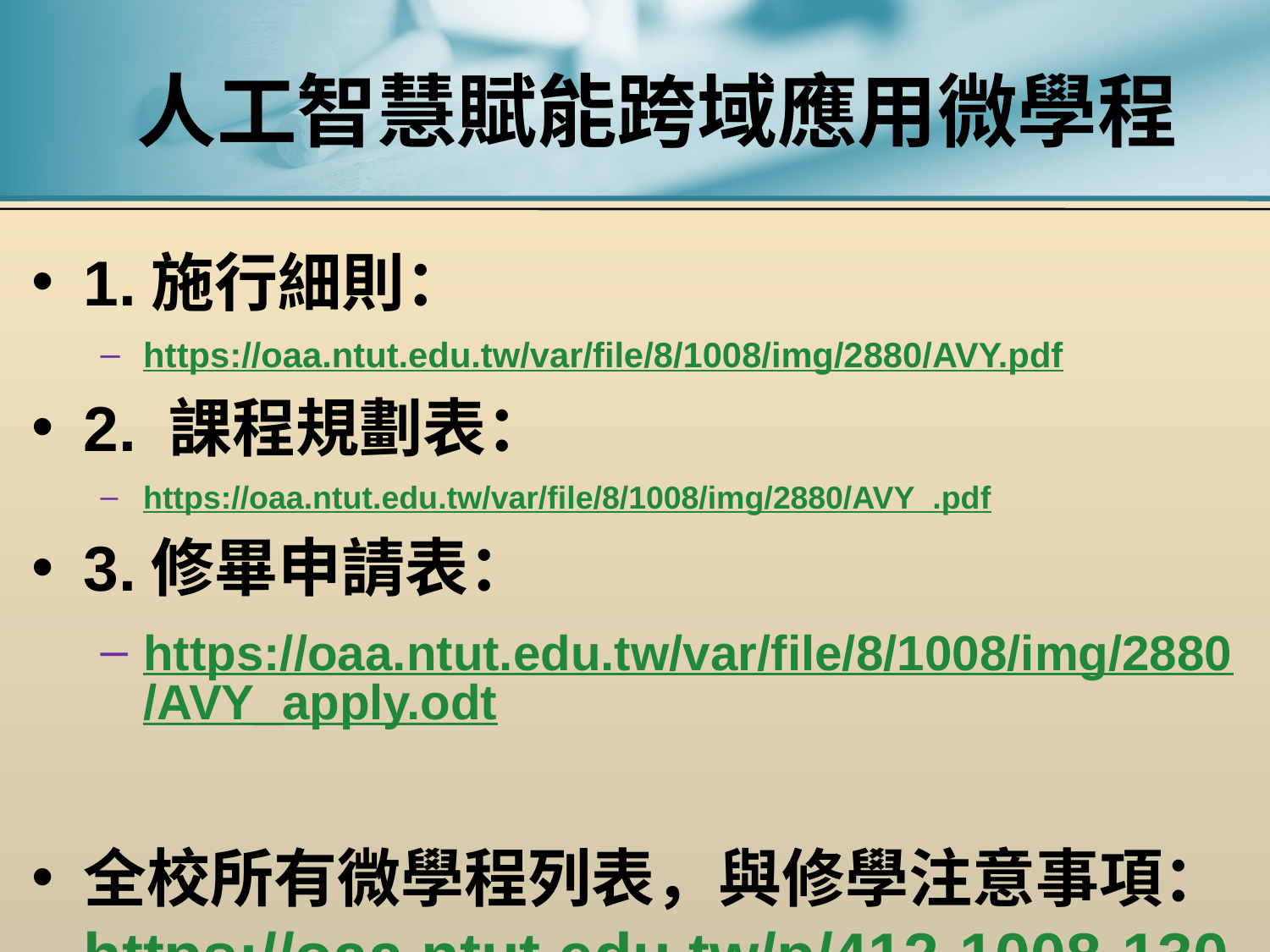

# 人工智慧賦能跨域應用微學程
1.施行細則：
https://oaa.ntut.edu.tw/var/file/8/1008/img/2880/AVY.pdf
2. 課程規劃表：
https://oaa.ntut.edu.tw/var/file/8/1008/img/2880/AVY_.pdf
3.修畢申請表：
https://oaa.ntut.edu.tw/var/file/8/1008/img/2880/AVY_apply.odt

全校所有微學程列表，與修學注意事項：https://oaa.ntut.edu.tw/p/412-1008-13057.php